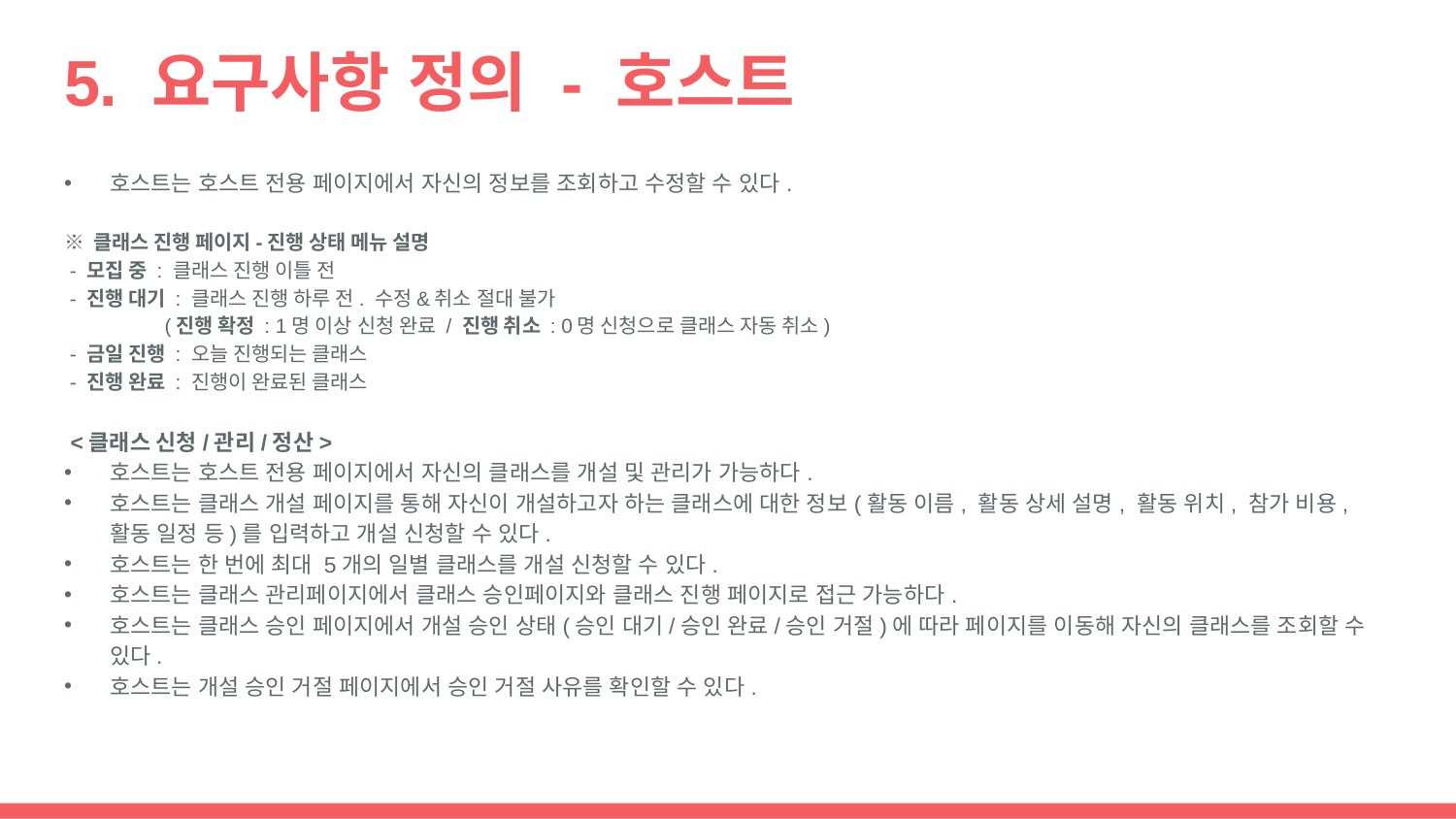

# 5. 요구사항 정의 - 호스트
호스트는 호스트 전용 페이지에서 자신의 정보를 조회하고 수정할 수 있다.

※ 클래스 진행 페이지-진행 상태 메뉴 설명
 - 모집 중 : 클래스 진행 이틀 전
 - 진행 대기 : 클래스 진행 하루 전. 수정&취소 절대 불가
                  (진행 확정 : 1명 이상 신청 완료 / 진행 취소 : 0명 신청으로 클래스 자동 취소)
 - 금일 진행 : 오늘 진행되는 클래스
 - 진행 완료 : 진행이 완료된 클래스

 <클래스 신청/관리/정산>
호스트는 호스트 전용 페이지에서 자신의 클래스를 개설 및 관리가 가능하다.
호스트는 클래스 개설 페이지를 통해 자신이 개설하고자 하는 클래스에 대한 정보(활동 이름, 활동 상세 설명, 활동 위치, 참가 비용, 활동 일정 등)를 입력하고 개설 신청할 수 있다.
호스트는 한 번에 최대 5개의 일별 클래스를 개설 신청할 수 있다.
호스트는 클래스 관리페이지에서 클래스 승인페이지와 클래스 진행 페이지로 접근 가능하다.
호스트는 클래스 승인 페이지에서 개설 승인 상태(승인 대기/승인 완료/승인 거절)에 따라 페이지를 이동해 자신의 클래스를 조회할 수 있다.
호스트는 개설 승인 거절 페이지에서 승인 거절 사유를 확인할 수 있다.